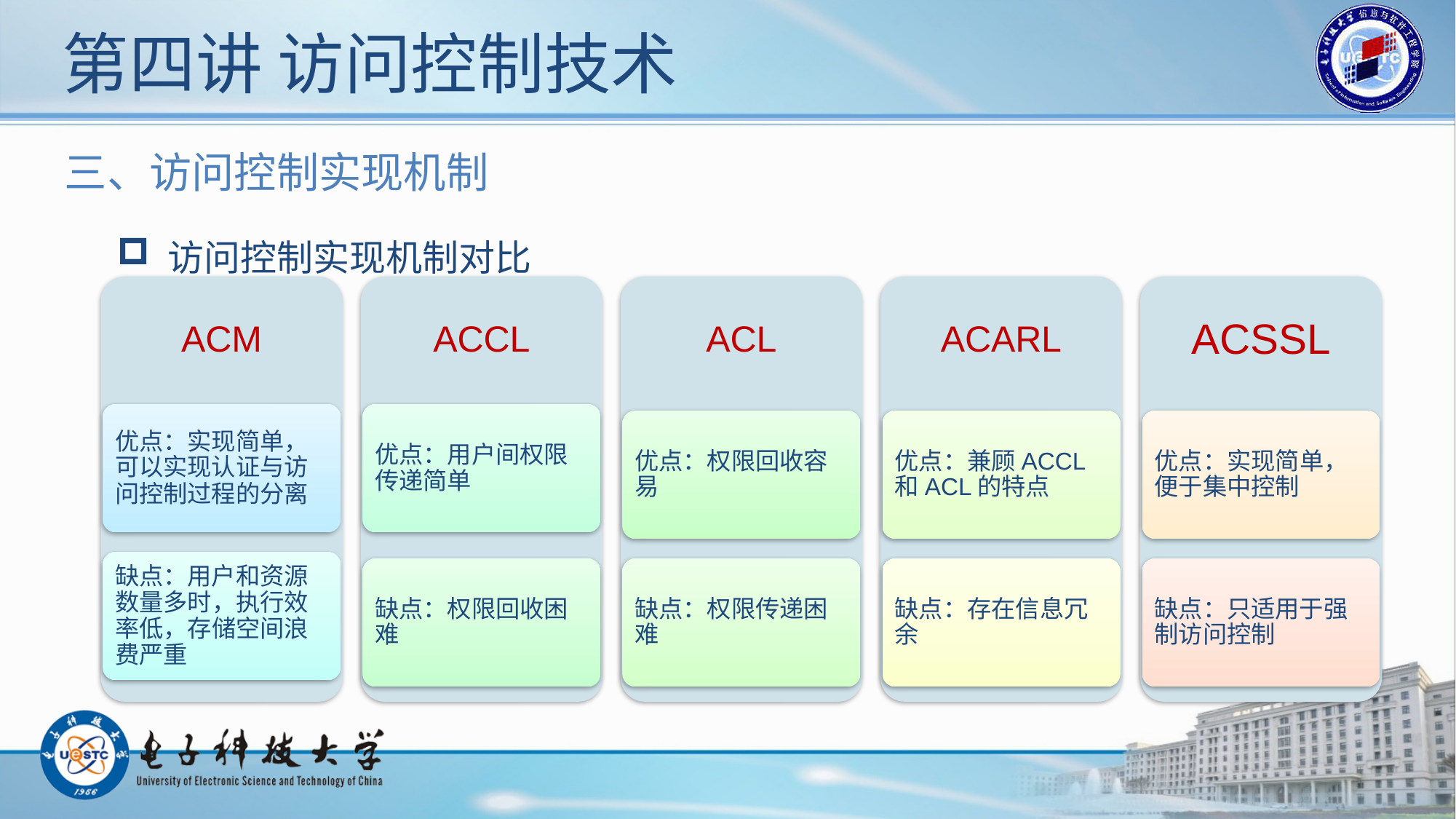

# 第四讲 访问控制技术
三、访问控制实现机制
 访问控制实现机制对比
ACM
优点：实现简单，可以实现认证与访问控制过程的分离
缺点：用户和资源数量多时，执行效率低，存储空间浪费严重
ACCL
优点：用户间权限传递简单
缺点：权限回收困难
ACL
优点：权限回收容易
缺点：权限传递困难
ACARL
优点：兼顾ACCL和ACL的特点
缺点：存在信息冗余
ACSSL
优点：实现简单，便于集中控制
缺点：只适用于强制访问控制